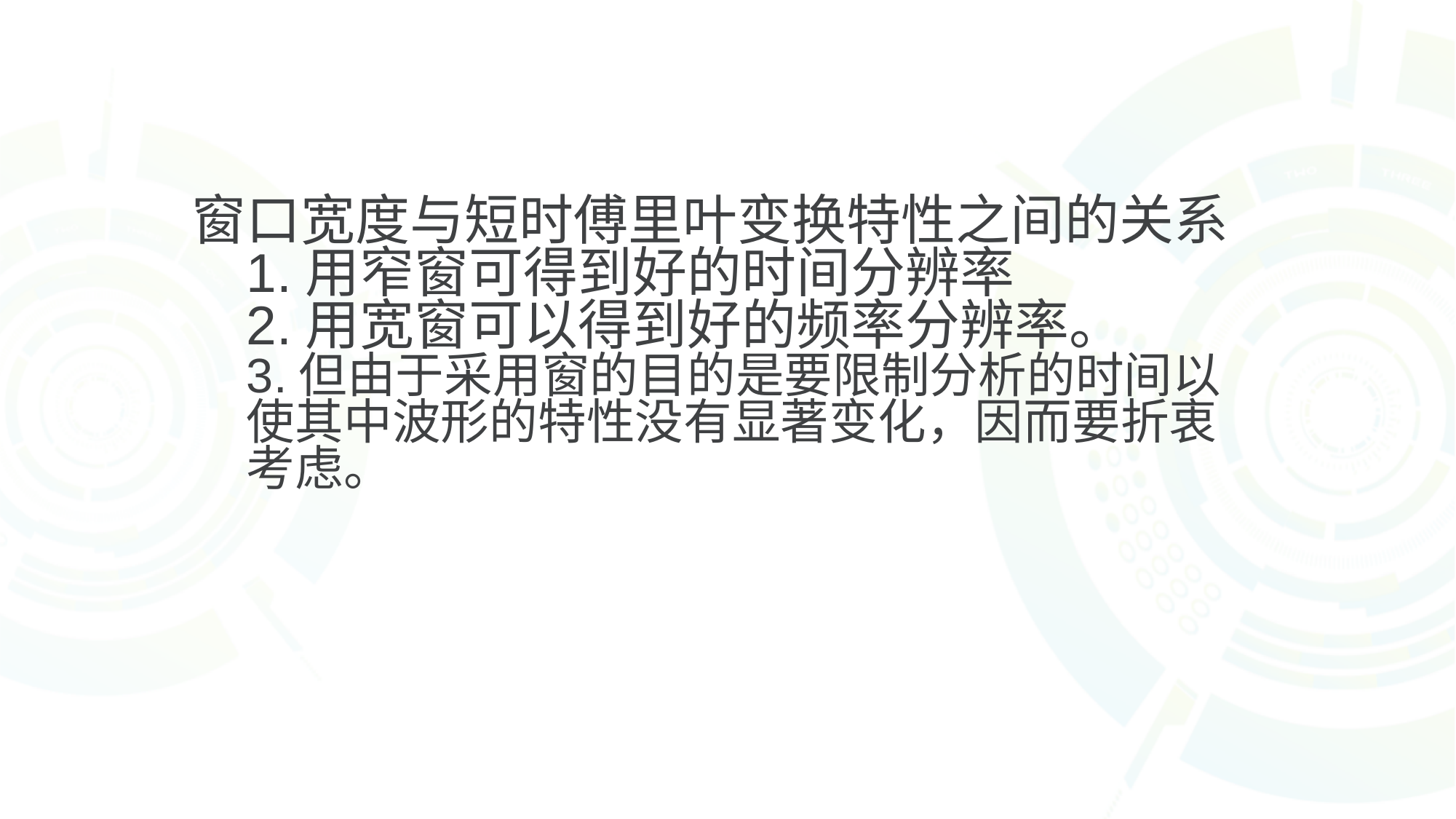

窗口宽度与短时傅里叶变换特性之间的关系
1.用窄窗可得到好的时间分辨率
2.用宽窗可以得到好的频率分辨率。
3.但由于采用窗的目的是要限制分析的时间以使其中波形的特性没有显著变化，因而要折衷考虑。